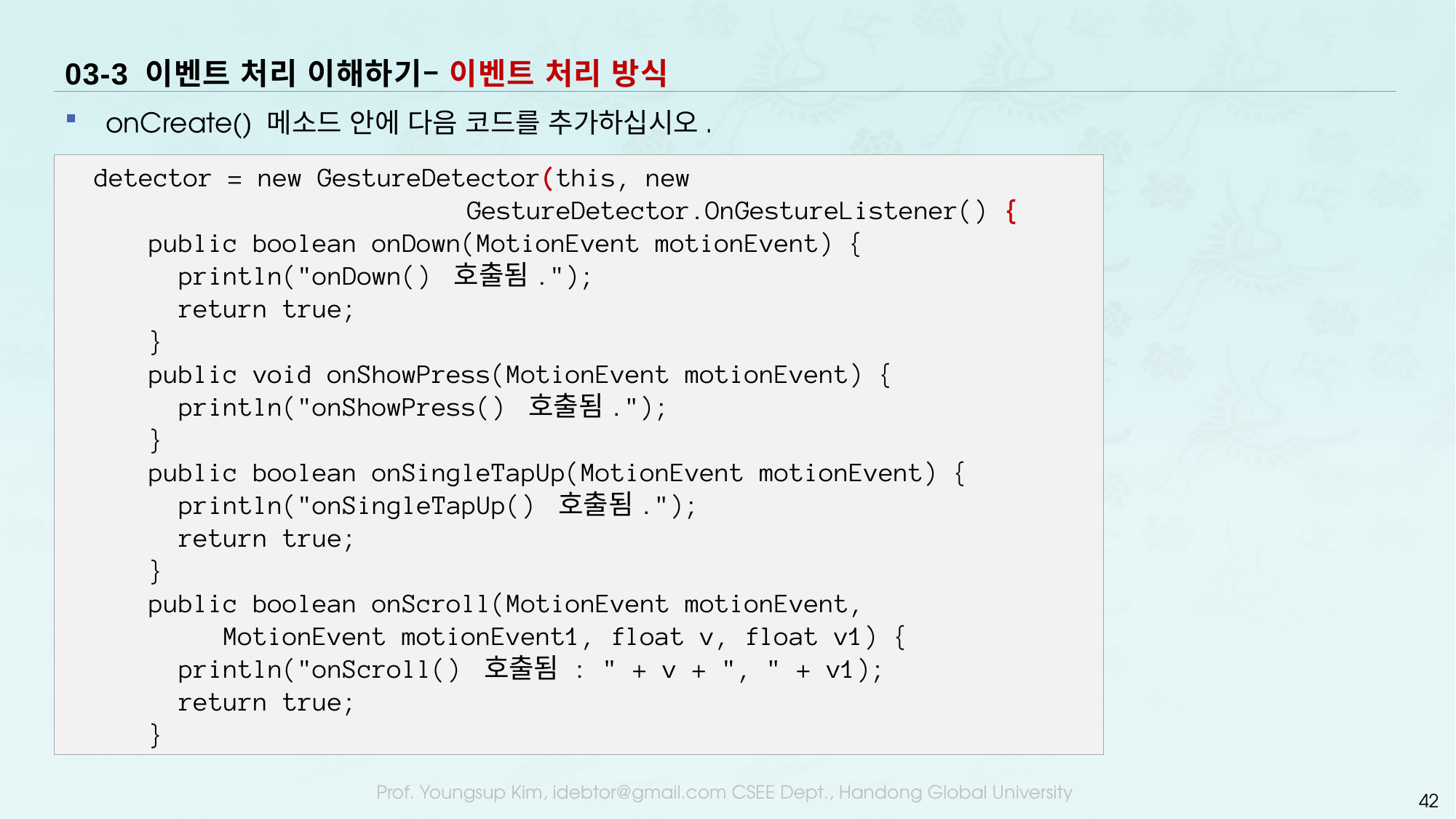

# 03-3 이벤트 처리 이해하기– 이벤트 처리 방식
onCreate() 메소드 안에 다음 코드를 추가하십시오.

  detector = new GestureDetector(this, new
                           GestureDetector.OnGestureListener() {
  public boolean onDown(MotionEvent motionEvent) {
    println("onDown() 호출됨.");
    return true;
  }
  public void onShowPress(MotionEvent motionEvent) {
    println("onShowPress() 호출됨.");
  }
  public boolean onSingleTapUp(MotionEvent motionEvent) {
    println("onSingleTapUp() 호출됨.");
    return true;
  }
  public boolean onScroll(MotionEvent motionEvent,
       MotionEvent motionEvent1, float v, float v1) {
    println("onScroll() 호출됨 : " + v + ", " + v1);
    return true;
  }
42